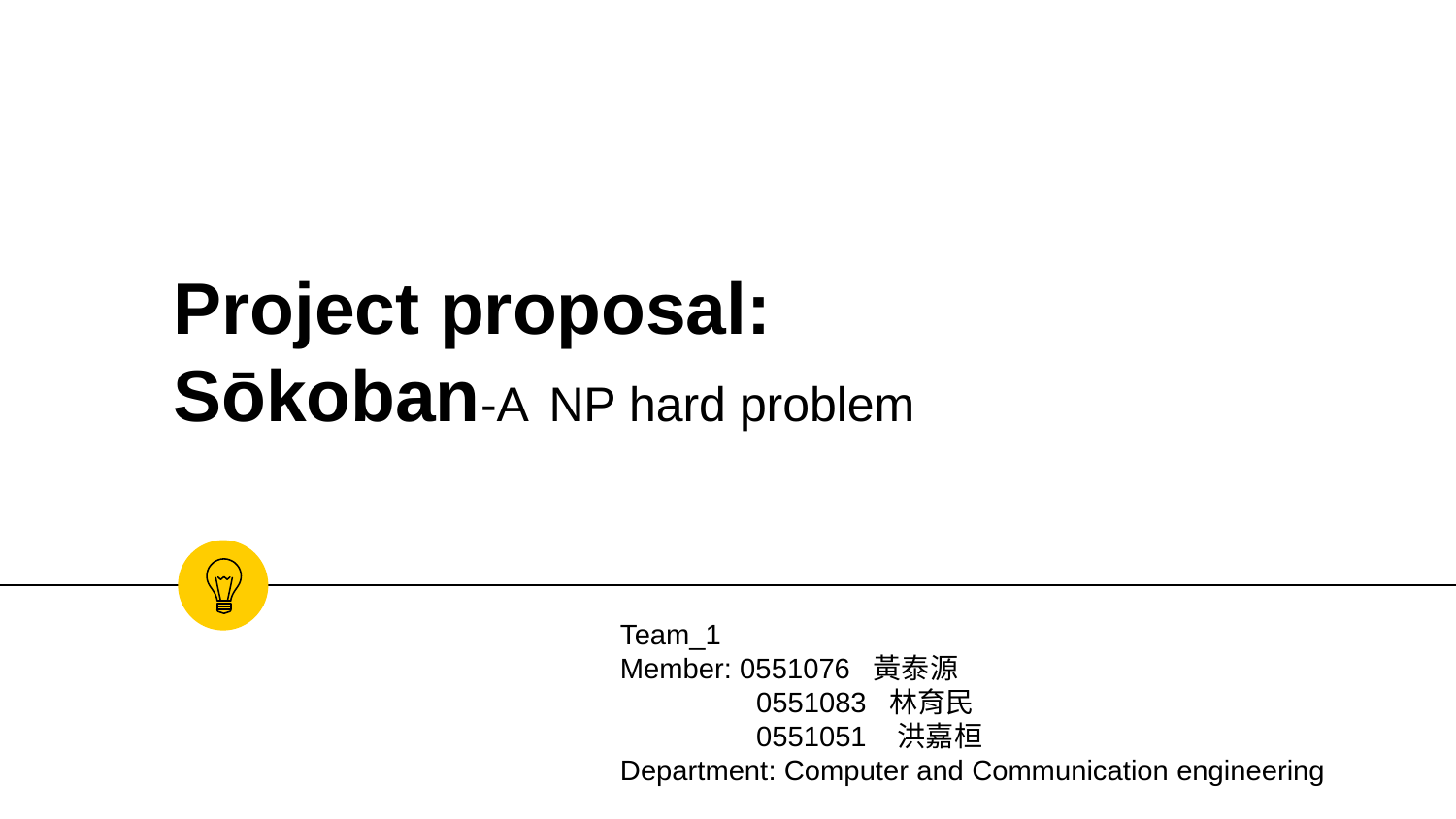

# Project proposal: Sōkoban-A NP hard problem

Team_1
Member: 0551076  黃泰源
                 0551083  林育民
                 0551051   洪嘉桓
Department: Computer and Communication engineering